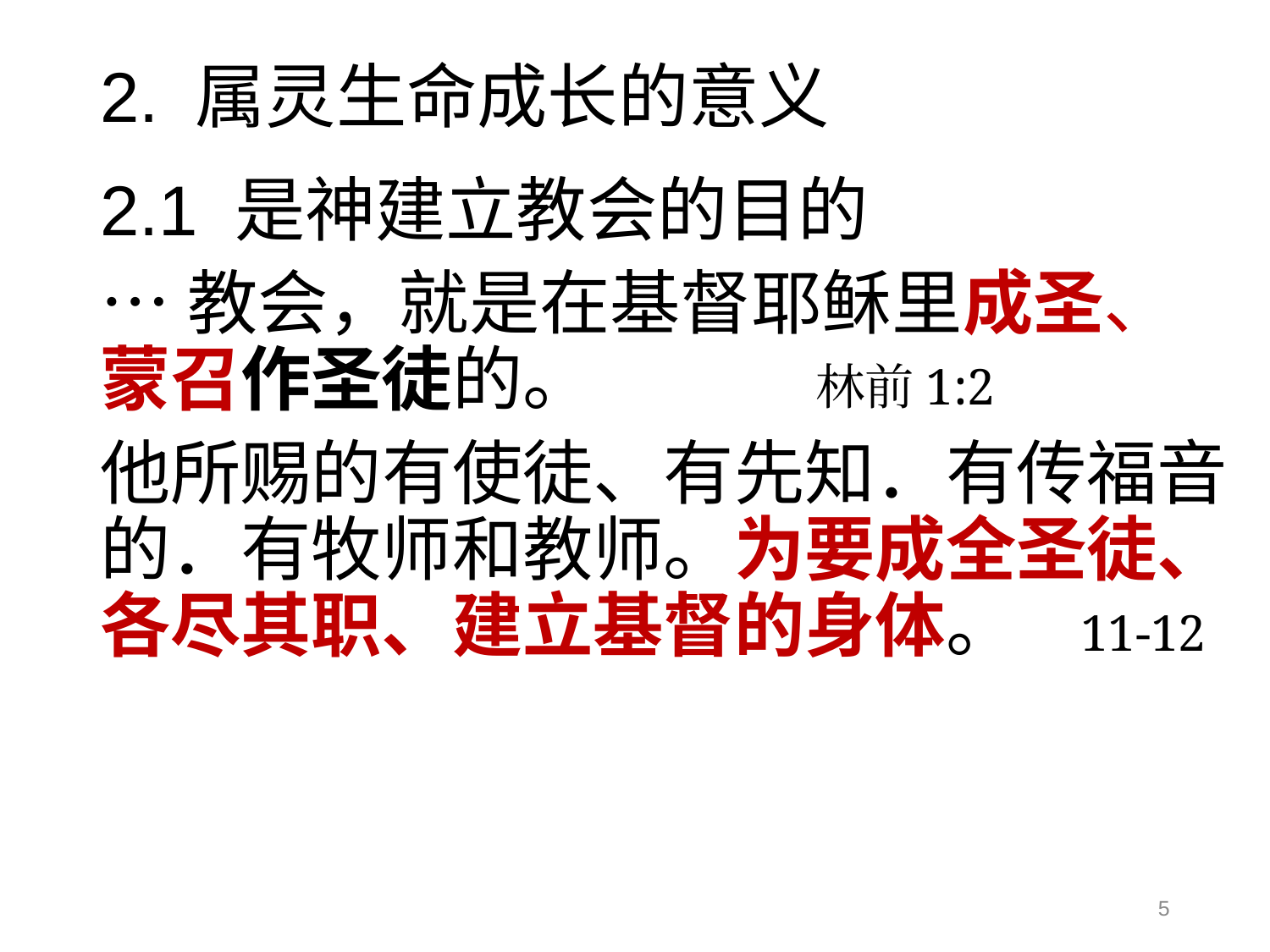

# 2. 属灵生命成长的意义
2.1 是神建立教会的目的
…教会，就是在基督耶稣里成圣、蒙召作圣徒的。              林前1:2
他所赐的有使徒、有先知．有传福音的．有牧师和教师。为要成全圣徒、各尽其职、建立基督的身体。   11-12

5